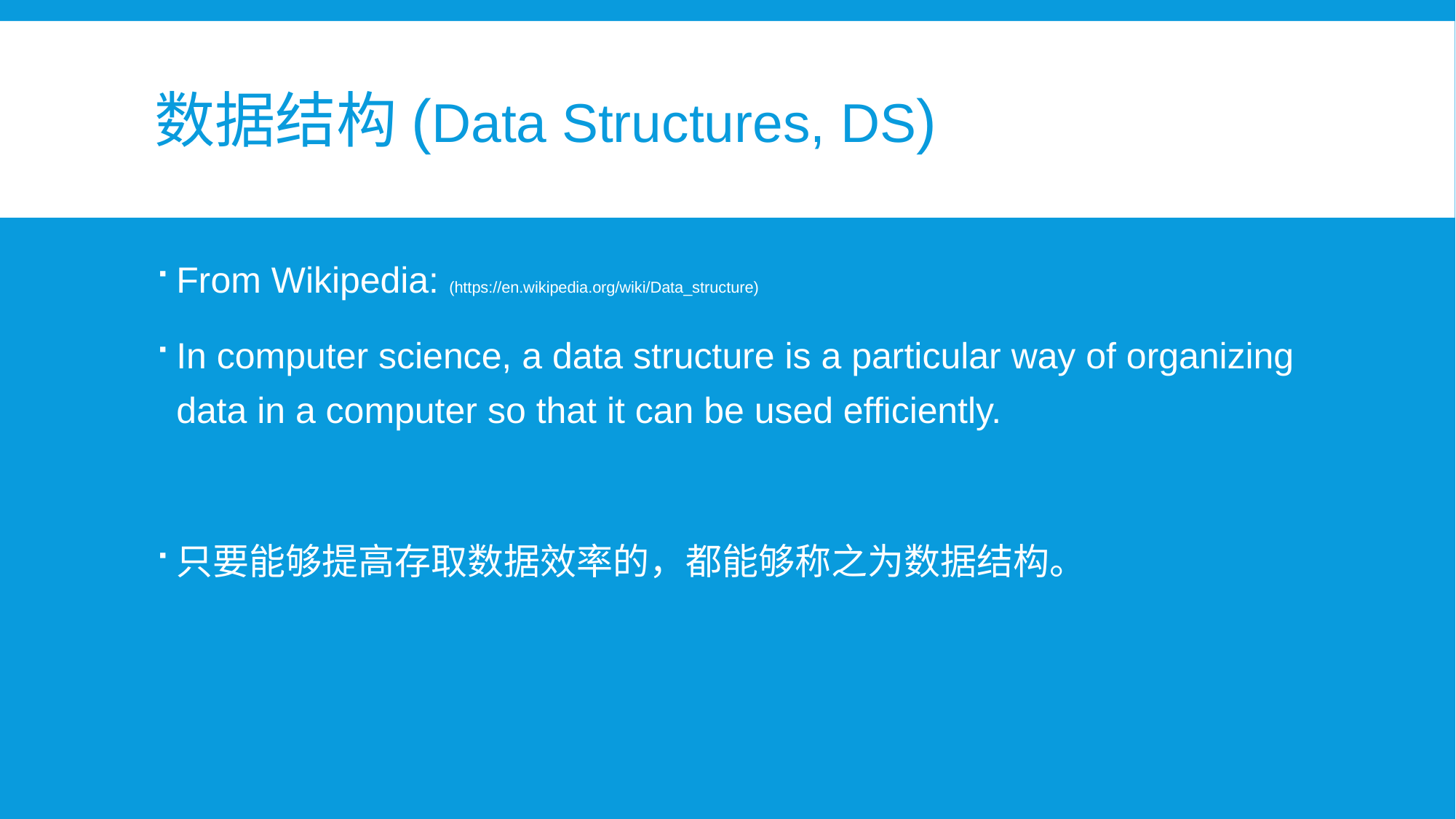

# 数据结构(Data Structures, DS)
From Wikipedia: (https://en.wikipedia.org/wiki/Data_structure)
In computer science, a data structure is a particular way of organizing data in a computer so that it can be used efficiently.

只要能够提高存取数据效率的，都能够称之为数据结构。